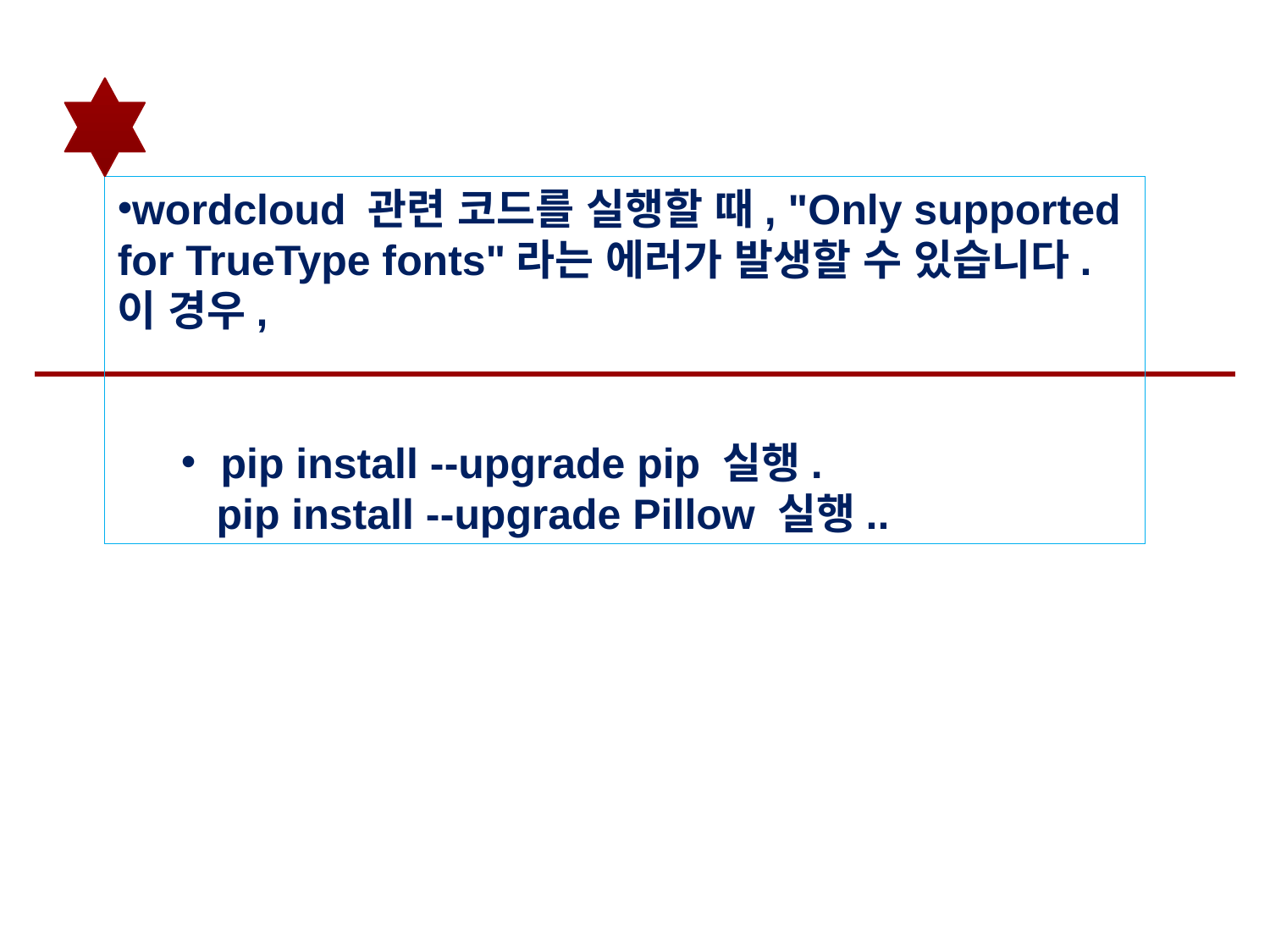

wordcloud 관련 코드를 실행할 때, "Only supported for TrueType fonts"라는 에러가 발생할 수 있습니다. 이 경우,

pip install --upgrade pip 실행.
   pip install --upgrade Pillow 실행..